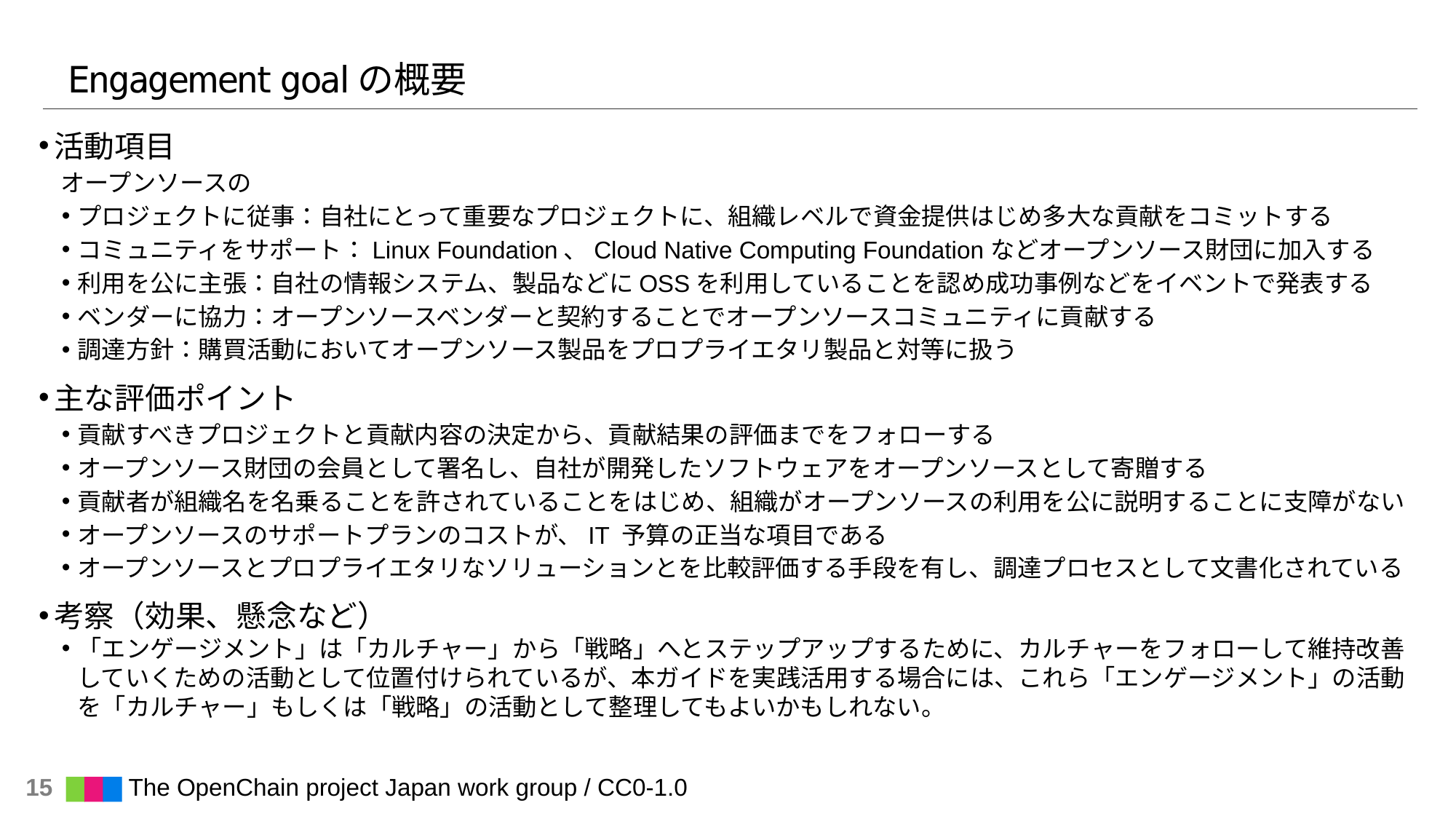

# Engagement goalの概要
活動項目
オープンソースの
プロジェクトに従事：自社にとって重要なプロジェクトに、組織レベルで資金提供はじめ多大な貢献をコミットする
コミュニティをサポート：Linux Foundation、Cloud Native Computing Foundationなどオープンソース財団に加入する
利用を公に主張：自社の情報システム、製品などにOSSを利用していることを認め成功事例などをイベントで発表する
ベンダーに協力：オープンソースベンダーと契約することでオープンソースコミュニティに貢献する
調達方針：購買活動においてオープンソース製品をプロプライエタリ製品と対等に扱う
主な評価ポイント
貢献すべきプロジェクトと貢献内容の決定から、貢献結果の評価までをフォローする
オープンソース財団の会員として署名し、自社が開発したソフトウェアをオープンソースとして寄贈する
貢献者が組織名を名乗ることを許されていることをはじめ、組織がオープンソースの利用を公に説明することに支障がない
オープンソースのサポートプランのコストが、IT 予算の正当な項目である
オープンソースとプロプライエタリなソリューションとを比較評価する手段を有し、調達プロセスとして文書化されている
考察（効果、懸念など）
「エンゲージメント」は「カルチャー」から「戦略」へとステップアップするために、カルチャーをフォローして維持改善していくための活動として位置付けられているが、本ガイドを実践活用する場合には、これら「エンゲージメント」の活動を「カルチャー」もしくは「戦略」の活動として整理してもよいかもしれない。